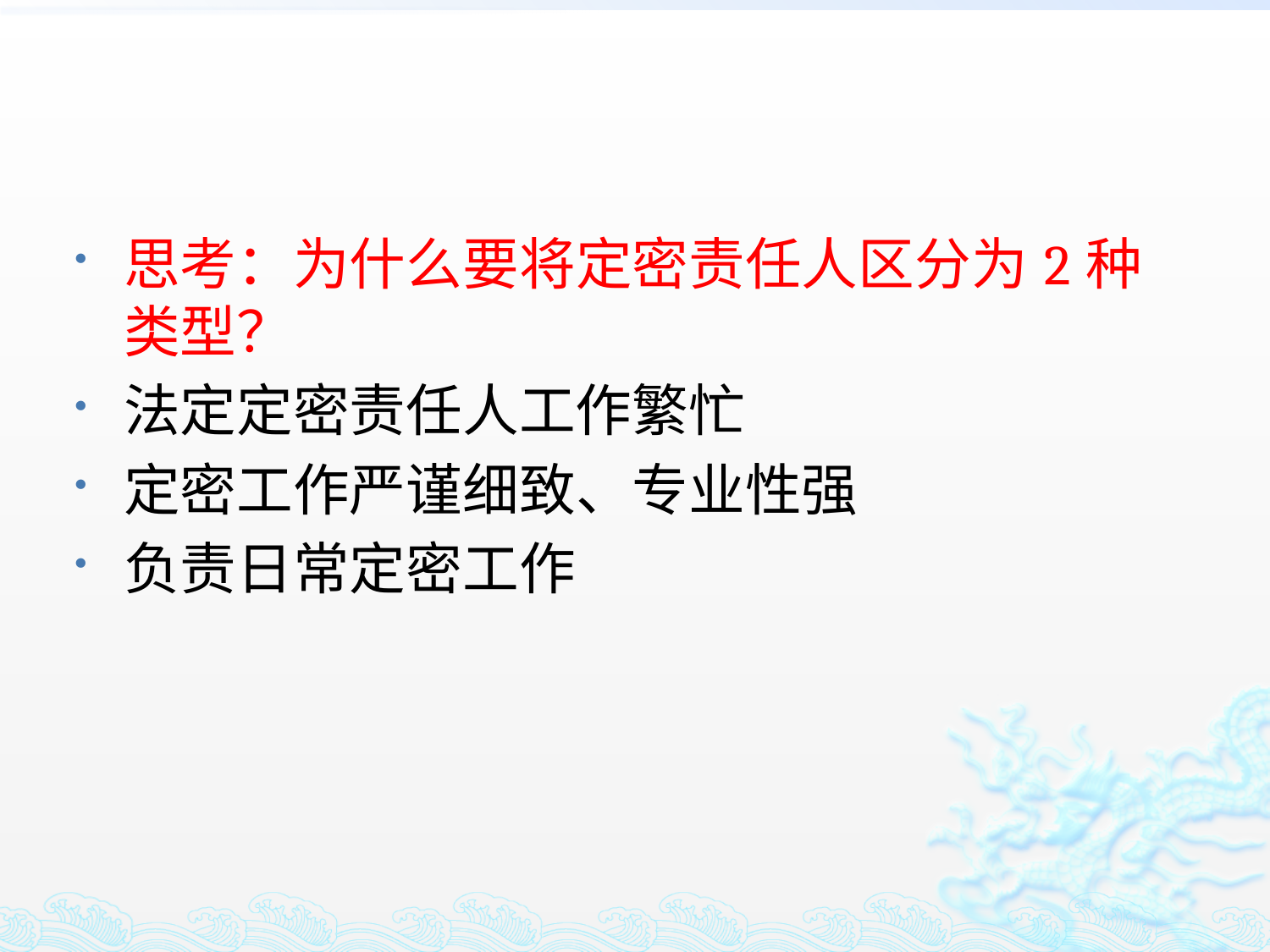

#
思考：为什么要将定密责任人区分为2种类型？
法定定密责任人工作繁忙
定密工作严谨细致、专业性强
负责日常定密工作